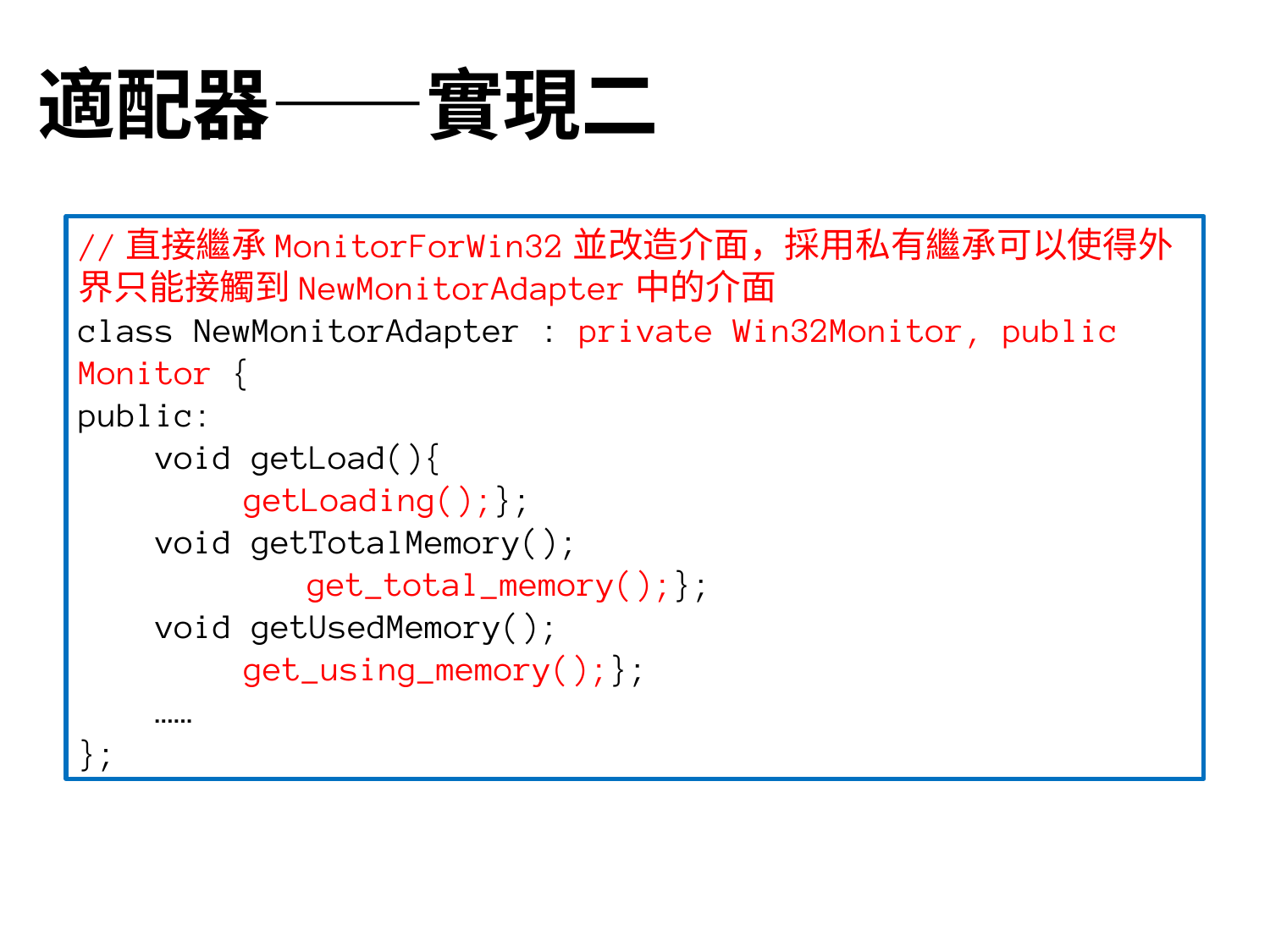

# 適配器——實現二
//直接繼承MonitorForWin32並改造介面，採用私有繼承可以使得外界只能接觸到NewMonitorAdapter中的介面
class NewMonitorAdapter : private Win32Monitor, public Monitor {
public:
    void getLoad(){
	  getLoading();};
    void getTotalMemory();
	  get_total_memory();};
    void getUsedMemory();
	  get_using_memory();};
    ……
};